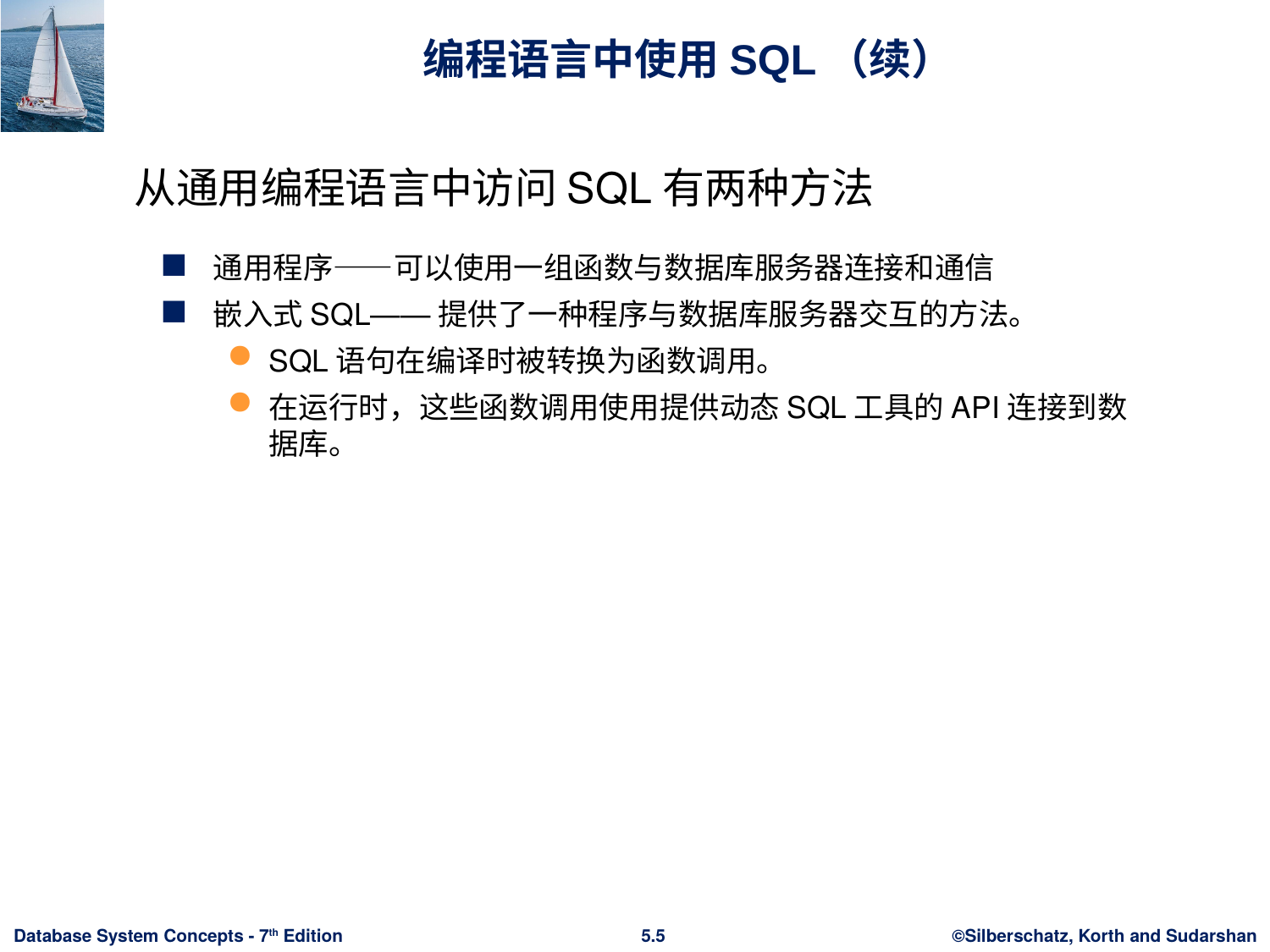

# 编程语言中使用SQL（续）
从通用编程语言中访问SQL有两种方法
通用程序——可以使用一组函数与数据库服务器连接和通信
嵌入式SQL——提供了一种程序与数据库服务器交互的方法。
SQL语句在编译时被转换为函数调用。
在运行时，这些函数调用使用提供动态SQL工具的API连接到数据库。